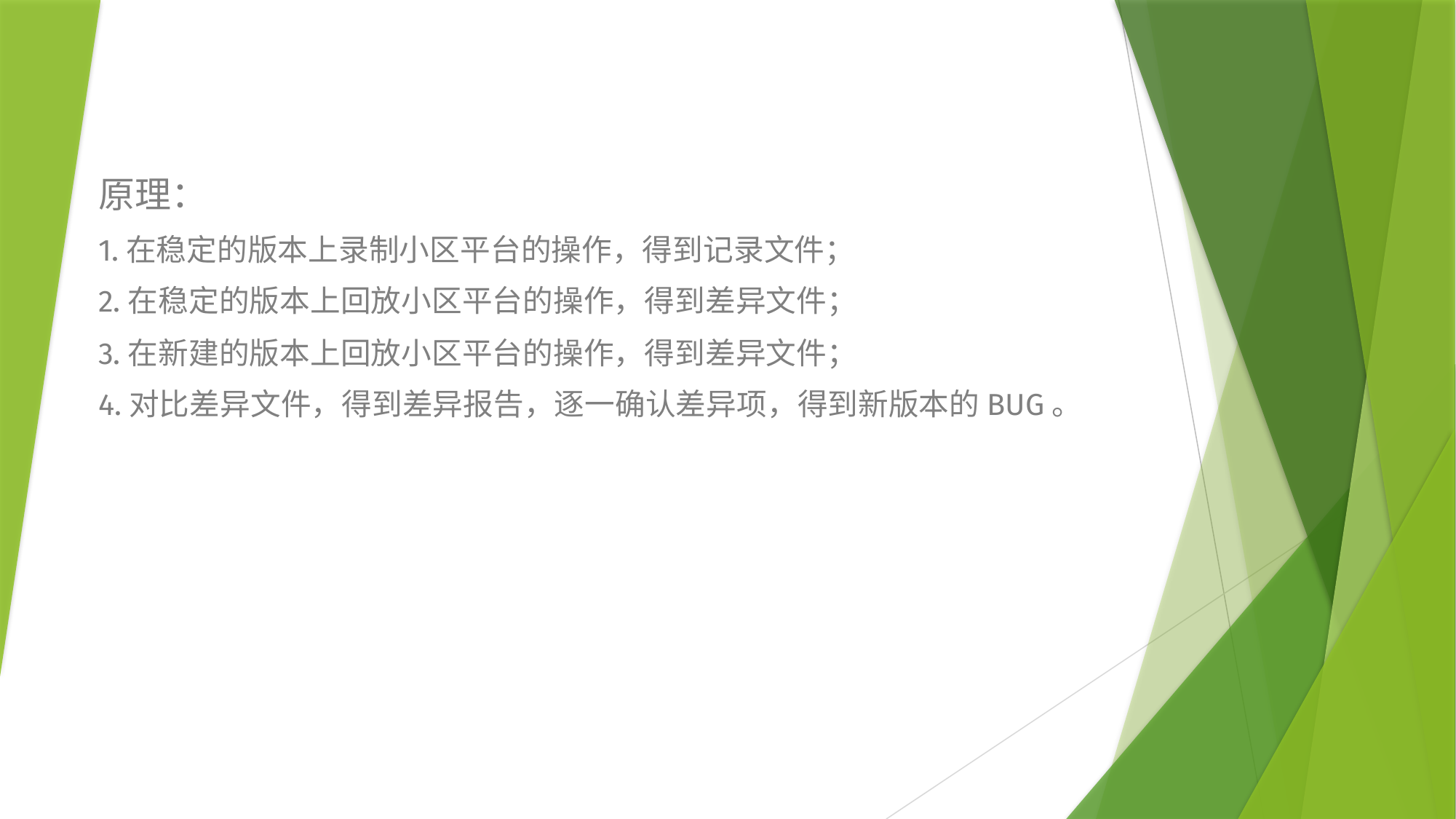

原理：
1.在稳定的版本上录制小区平台的操作，得到记录文件；
2.在稳定的版本上回放小区平台的操作，得到差异文件；
3.在新建的版本上回放小区平台的操作，得到差异文件；
4.对比差异文件，得到差异报告，逐一确认差异项，得到新版本的BUG。